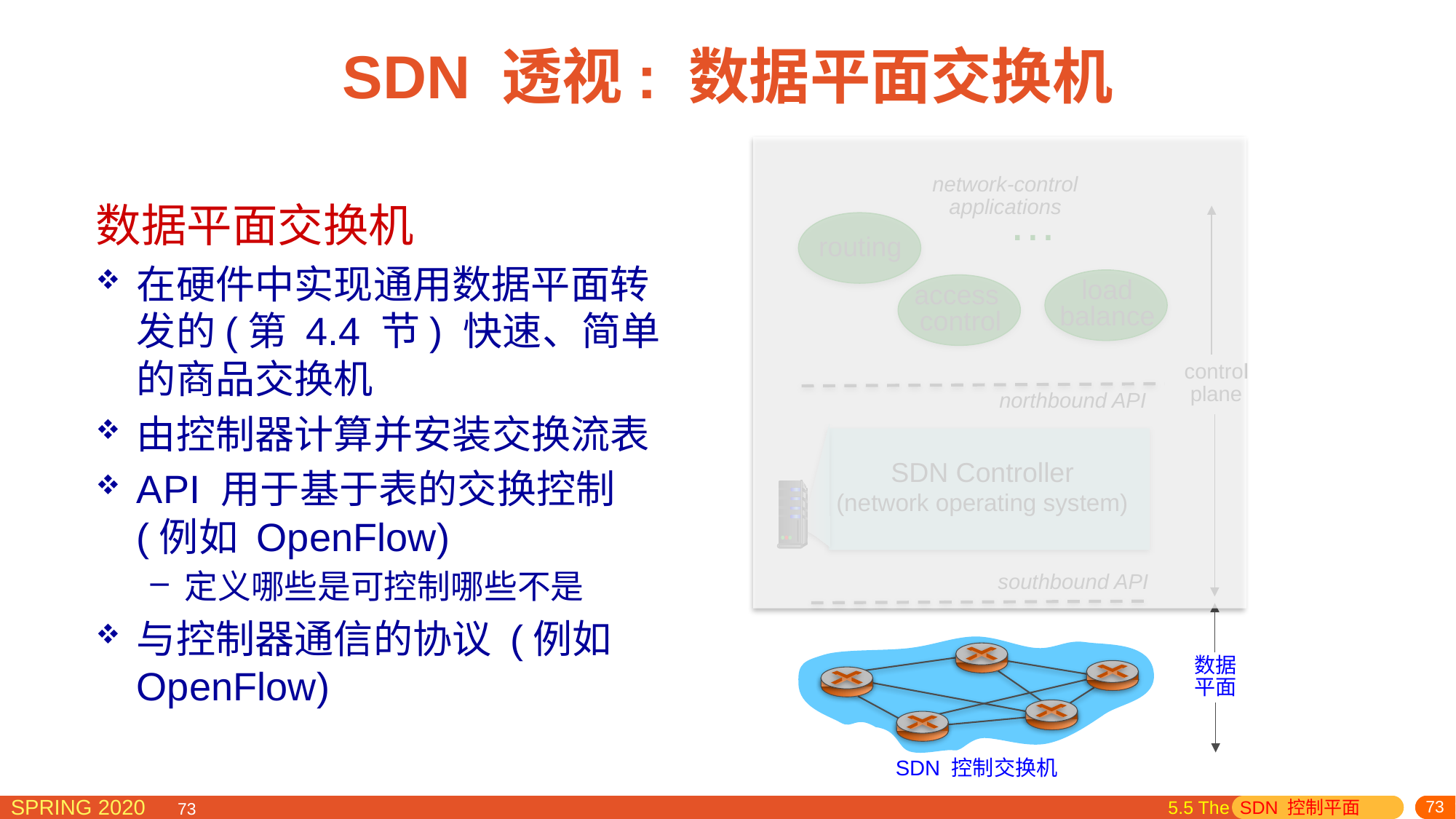

# SDN 透视: 数据平面交换机

network-control applications
…

routing

load
balance

access
control
control
plane
northbound API

SDN Controller
(network operating system)

southbound API

数据
平面
SDN 控制交换机
数据平面交换机
在硬件中实现通用数据平面转发的(第 4.4 节) 快速、简单的商品交换机
由控制器计算并安装交换流表
API 用于基于表的交换控制 (例如 OpenFlow)
定义哪些是可控制哪些不是
与控制器通信的协议 (例如 OpenFlow)

5.5 The  SDN 控制平面